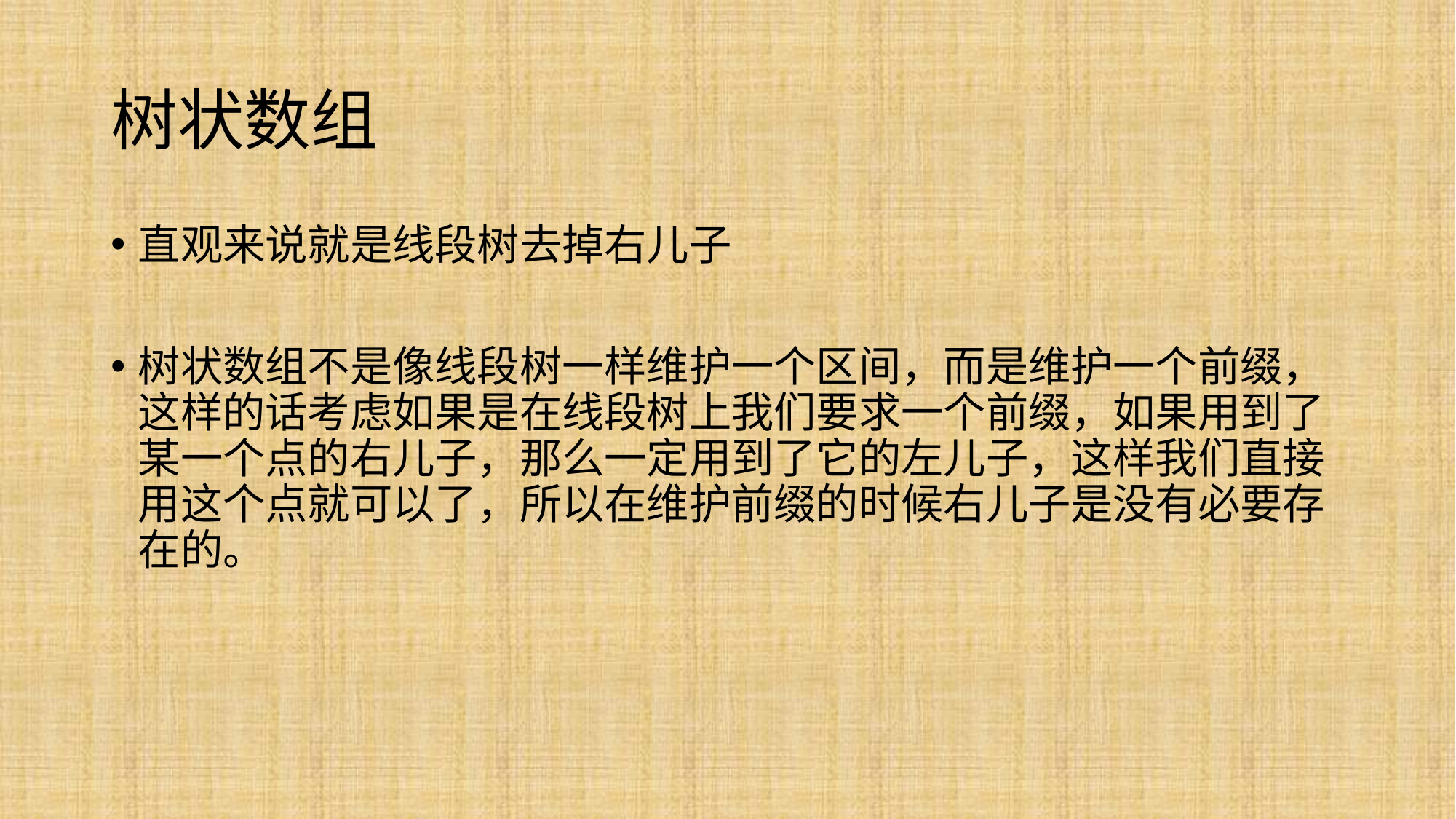

# 树状数组
直观来说就是线段树去掉右儿子

树状数组不是像线段树一样维护一个区间，而是维护一个前缀，这样的话考虑如果是在线段树上我们要求一个前缀，如果用到了某一个点的右儿子，那么一定用到了它的左儿子，这样我们直接用这个点就可以了，所以在维护前缀的时候右儿子是没有必要存在的。